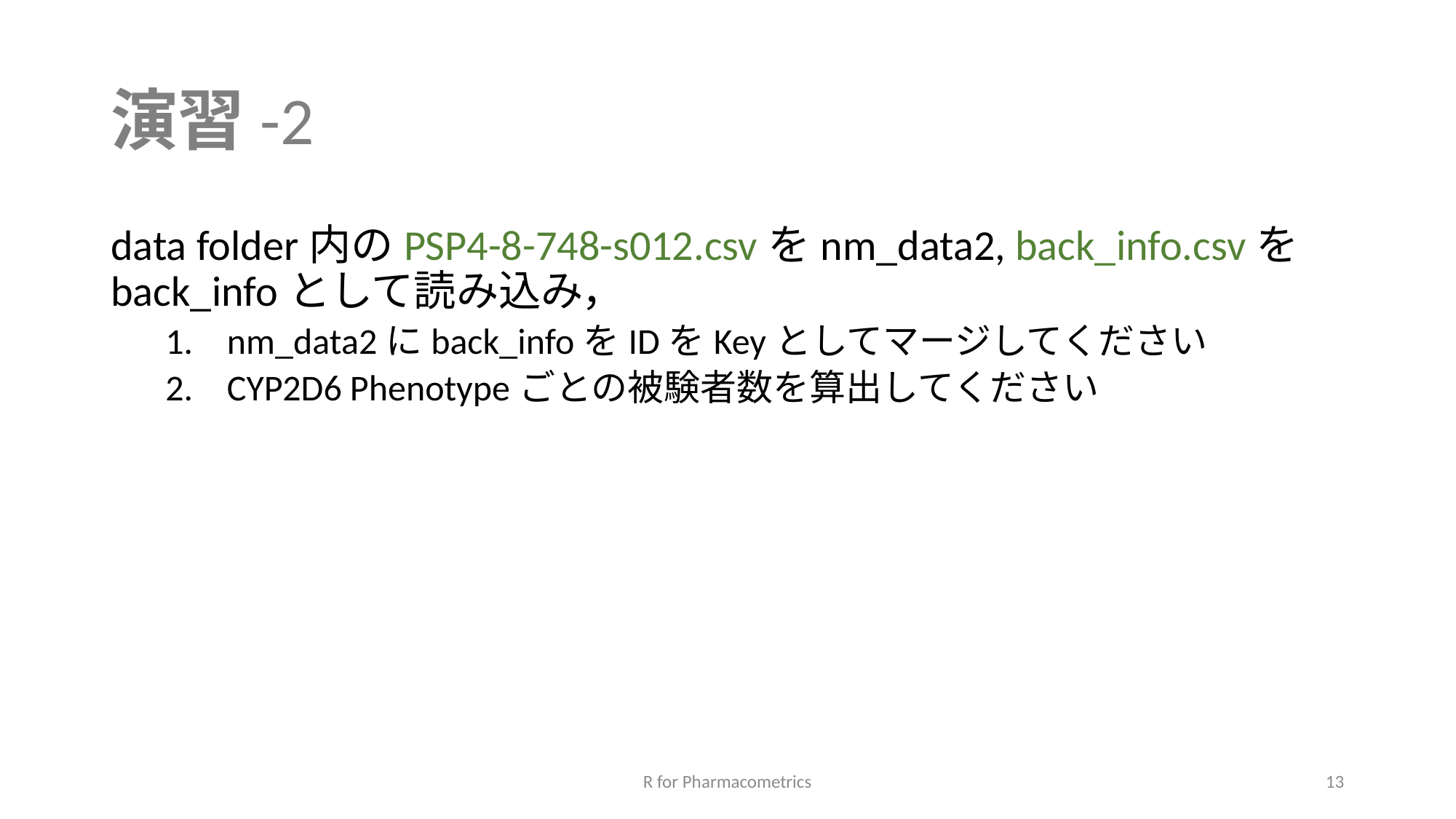

# 演習-2
data folder内のPSP4-8-748-s012.csvをnm_data2, back_info.csvをback_infoとして読み込み，
nm_data2にback_infoをIDをKeyとしてマージしてください
CYP2D6 Phenotypeごとの被験者数を算出してください

R for Pharmacometrics
13